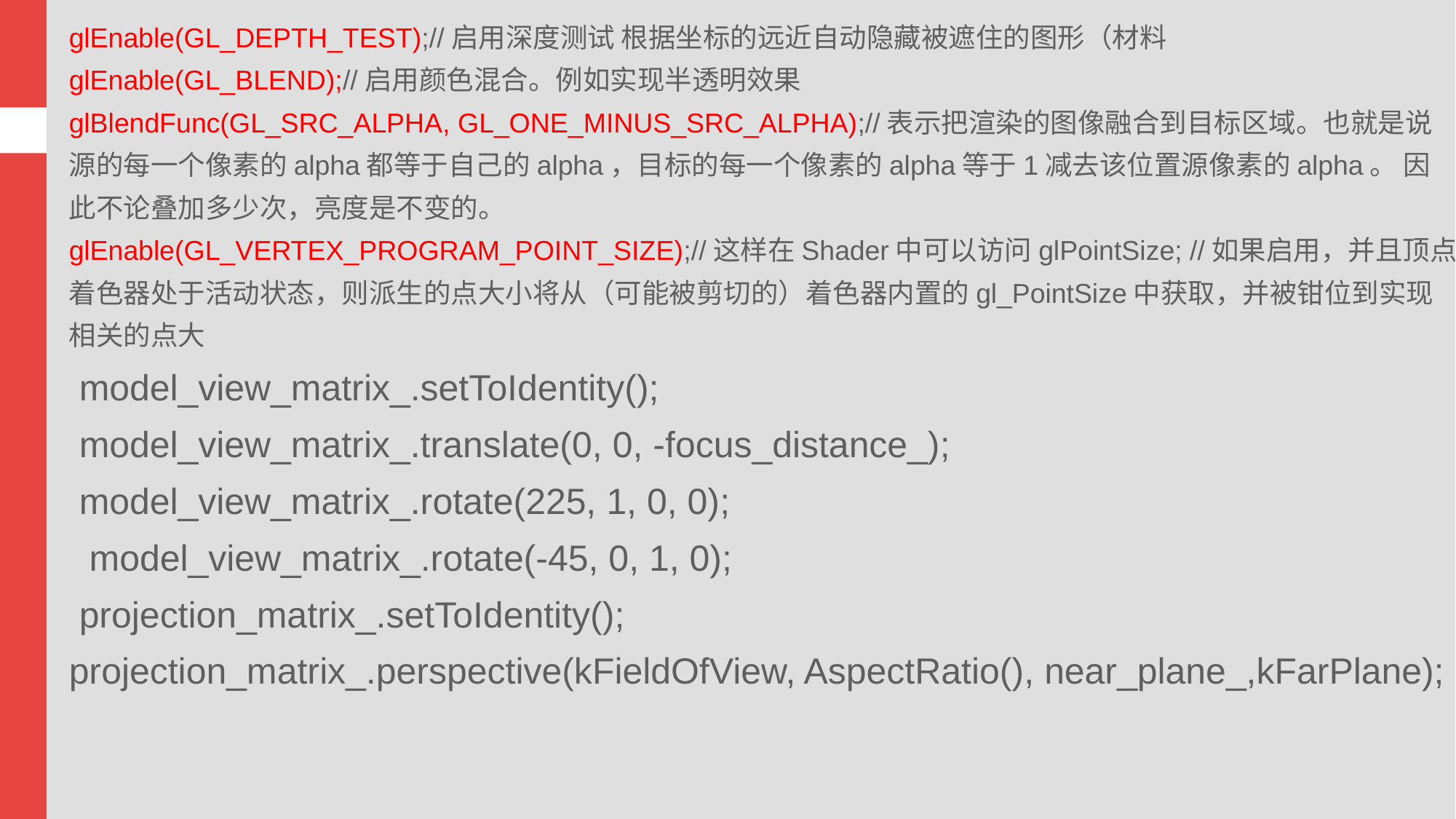

glEnable(GL_DEPTH_TEST);//启用深度测试 根据坐标的远近自动隐藏被遮住的图形（材料
glEnable(GL_BLEND);//启用颜色混合。例如实现半透明效果
glBlendFunc(GL_SRC_ALPHA, GL_ONE_MINUS_SRC_ALPHA);//表示把渲染的图像融合到目标区域。也就是说源的每一个像素的alpha都等于自己的alpha，目标的每一个像素的alpha等于1减去该位置源像素的alpha。 因此不论叠加多少次，亮度是不变的。
glEnable(GL_VERTEX_PROGRAM_POINT_SIZE);//这样在Shader中可以访问glPointSize; //如果启用，并且顶点着色器处于活动状态，则派生的点大小将从（可能被剪切的）着色器内置的gl_PointSize中获取，并被钳位到实现相关的点大
 model_view_matrix_.setToIdentity();
 model_view_matrix_.translate(0, 0, -focus_distance_);
 model_view_matrix_.rotate(225, 1, 0, 0);
  model_view_matrix_.rotate(-45, 0, 1, 0);
 projection_matrix_.setToIdentity();
projection_matrix_.perspective(kFieldOfView, AspectRatio(), near_plane_,kFarPlane);